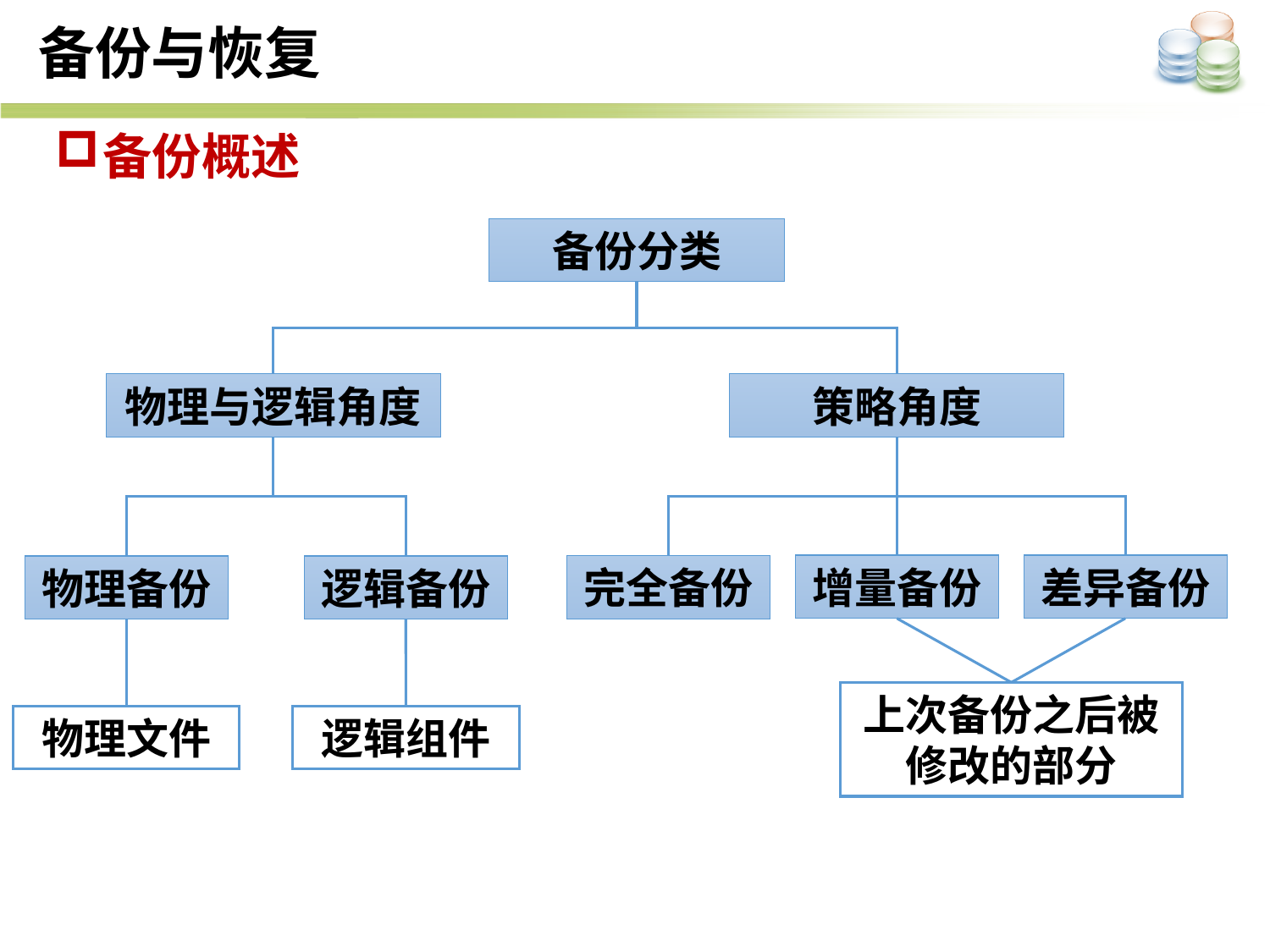

备份与恢复
备份概述
备份分类
物理与逻辑角度
策略角度
增量备份
差异备份
完全备份
逻辑备份
物理备份
上次备份之后被修改的部分
逻辑组件
物理文件
40